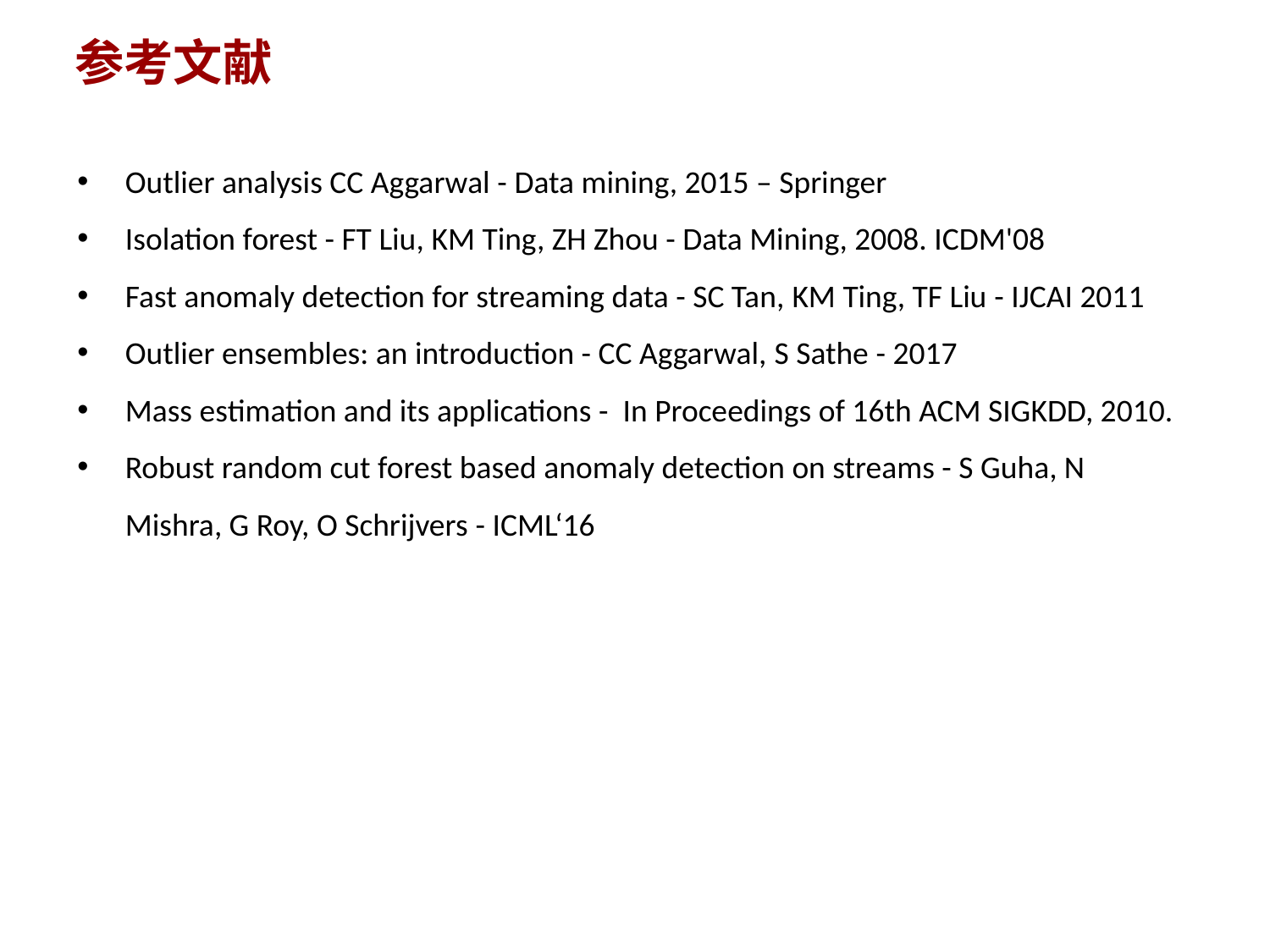

# 参考文献
Outlier analysis CC Aggarwal - Data mining, 2015 – Springer
Isolation forest - FT Liu, KM Ting, ZH Zhou - Data Mining, 2008. ICDM'08
Fast anomaly detection for streaming data - SC Tan, KM Ting, TF Liu - IJCAI 2011
Outlier ensembles: an introduction - CC Aggarwal, S Sathe - 2017
Mass estimation and its applications -  In Proceedings of 16th ACM SIGKDD, 2010.
Robust random cut forest based anomaly detection on streams - S Guha, N Mishra, G Roy, O Schrijvers - ICML‘16